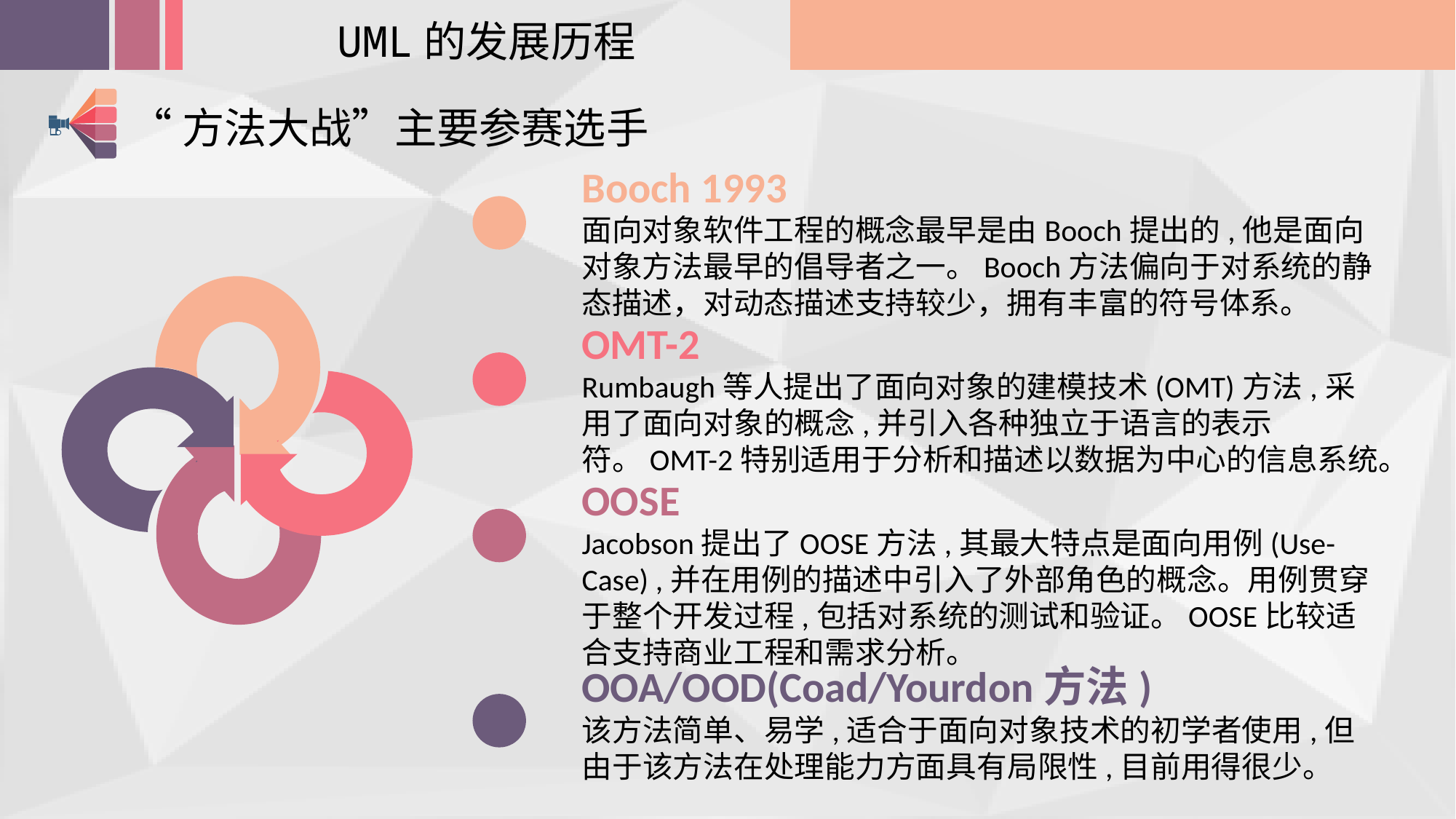

UML的发展历程

“方法大战”主要参赛选手
Booch 1993
面向对象软件工程的概念最早是由Booch提出的,他是面向对象方法最早的倡导者之一。Booch方法偏向于对系统的静态描述，对动态描述支持较少，拥有丰富的符号体系。

OMT-2
Rumbaugh等人提出了面向对象的建模技术(OMT)方法,采用了面向对象的概念,并引入各种独立于语言的表示符。OMT-2特别适用于分析和描述以数据为中心的信息系统。

OOSE
Jacobson提出了OOSE方法,其最大特点是面向用例(Use-Case) ,并在用例的描述中引入了外部角色的概念。用例贯穿于整个开发过程,包括对系统的测试和验证。OOSE比较适合支持商业工程和需求分析。

OOA/OOD(Coad/Yourdon方法)
该方法简单、易学,适合于面向对象技术的初学者使用,但由于该方法在处理能力方面具有局限性,目前用得很少。